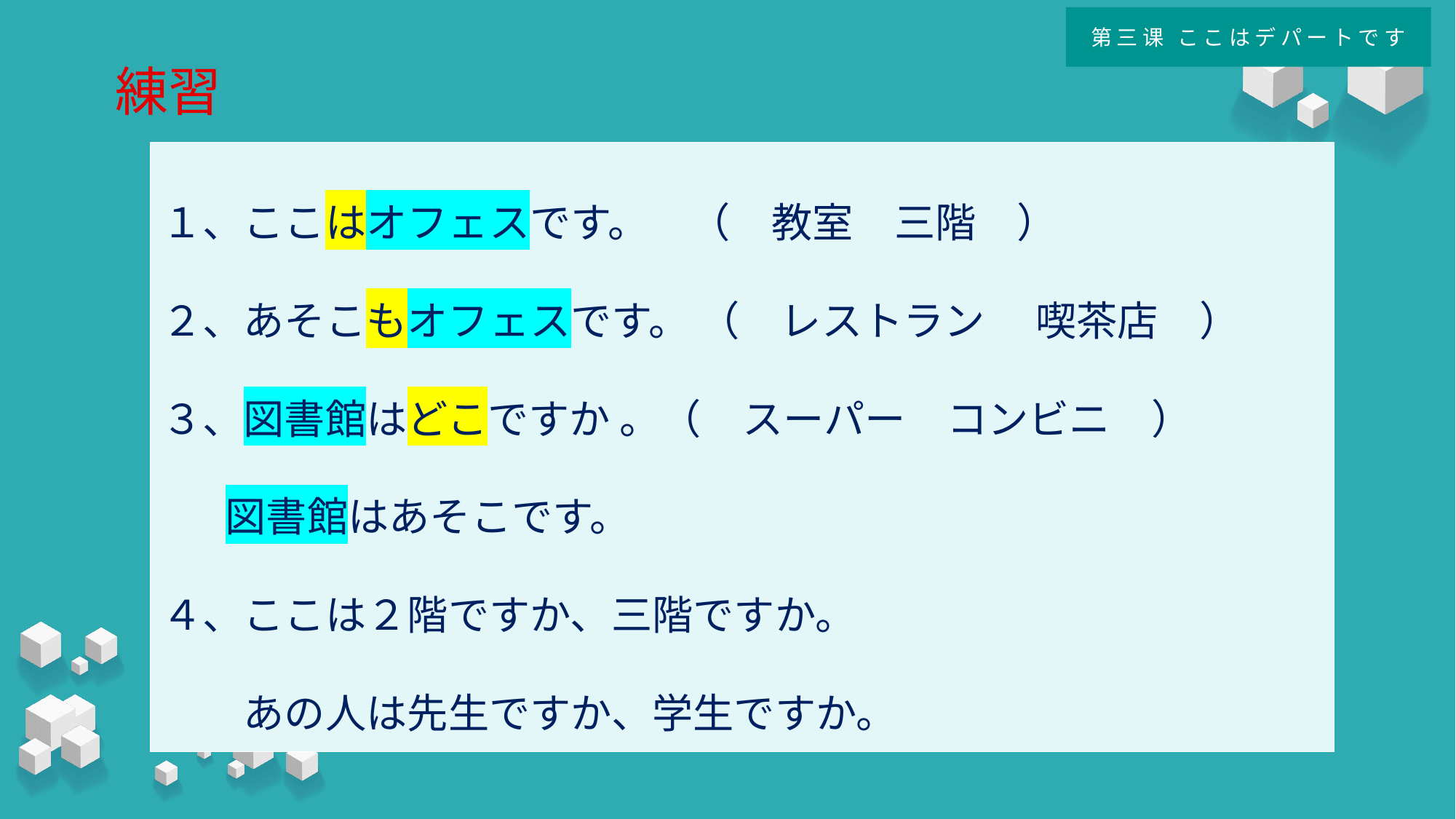

第三课 ここはデパートです
# 練習
１、ここはオフェスです。　（　教室　三階　）
２、あそこもオフェスです。 （　レストラン 　喫茶店　）
３、図書館はどこですか 。（　スーパー　コンビニ　）
      図書館はあそこです。
４、ここは２階ですか、三階ですか。
　　あの人は先生ですか、学生ですか。